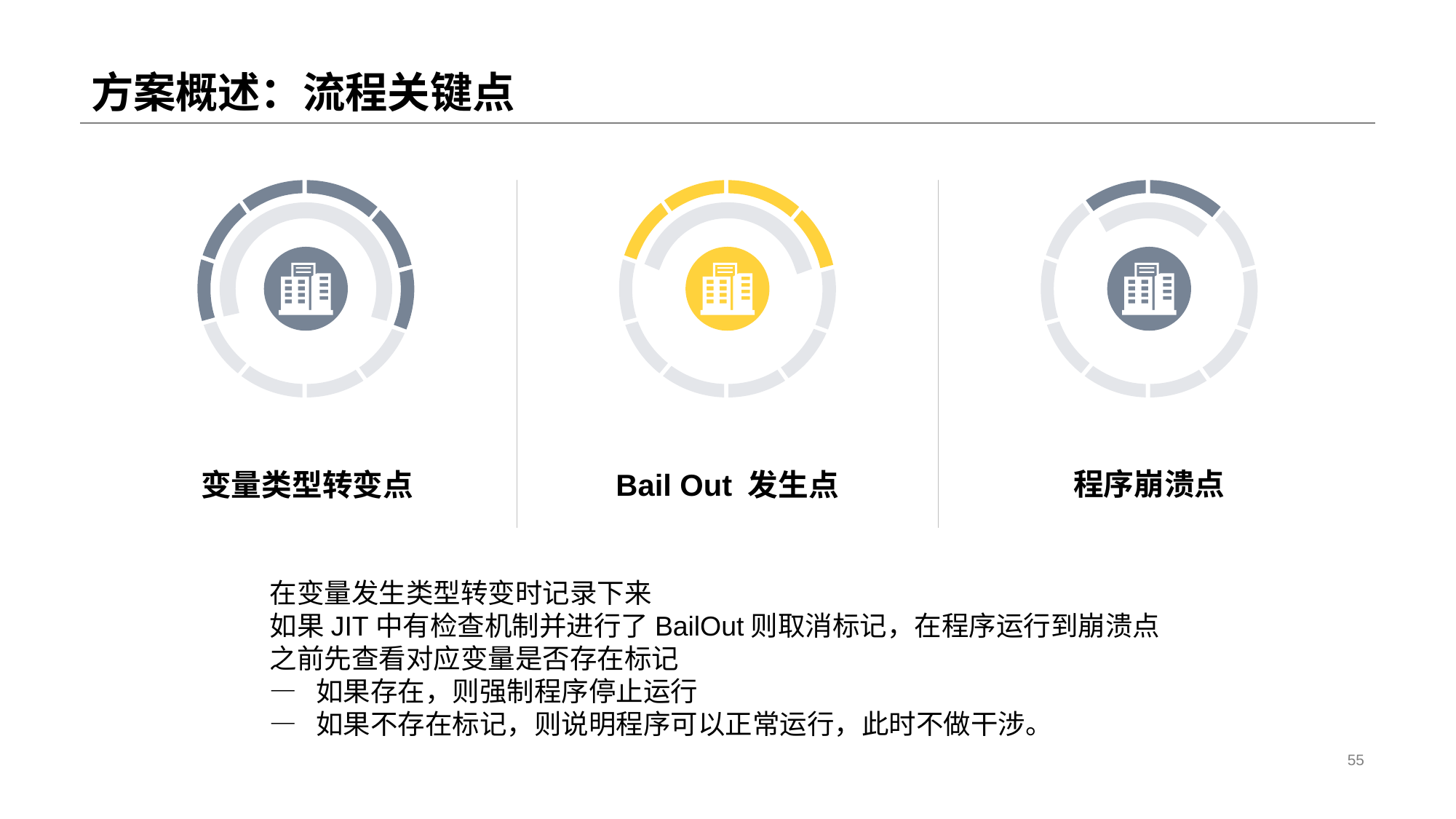

# 方案概述：流程关键点

Bail Out 发生点

程序崩溃点
变量类型转变点
在变量发生类型转变时记录下来
如果JIT中有检查机制并进行了BailOut则取消标记，在程序运行到崩溃点之前先查看对应变量是否存在标记
—  如果存在，则强制程序停止运行
—  如果不存在标记，则说明程序可以正常运行，此时不做干涉。
55